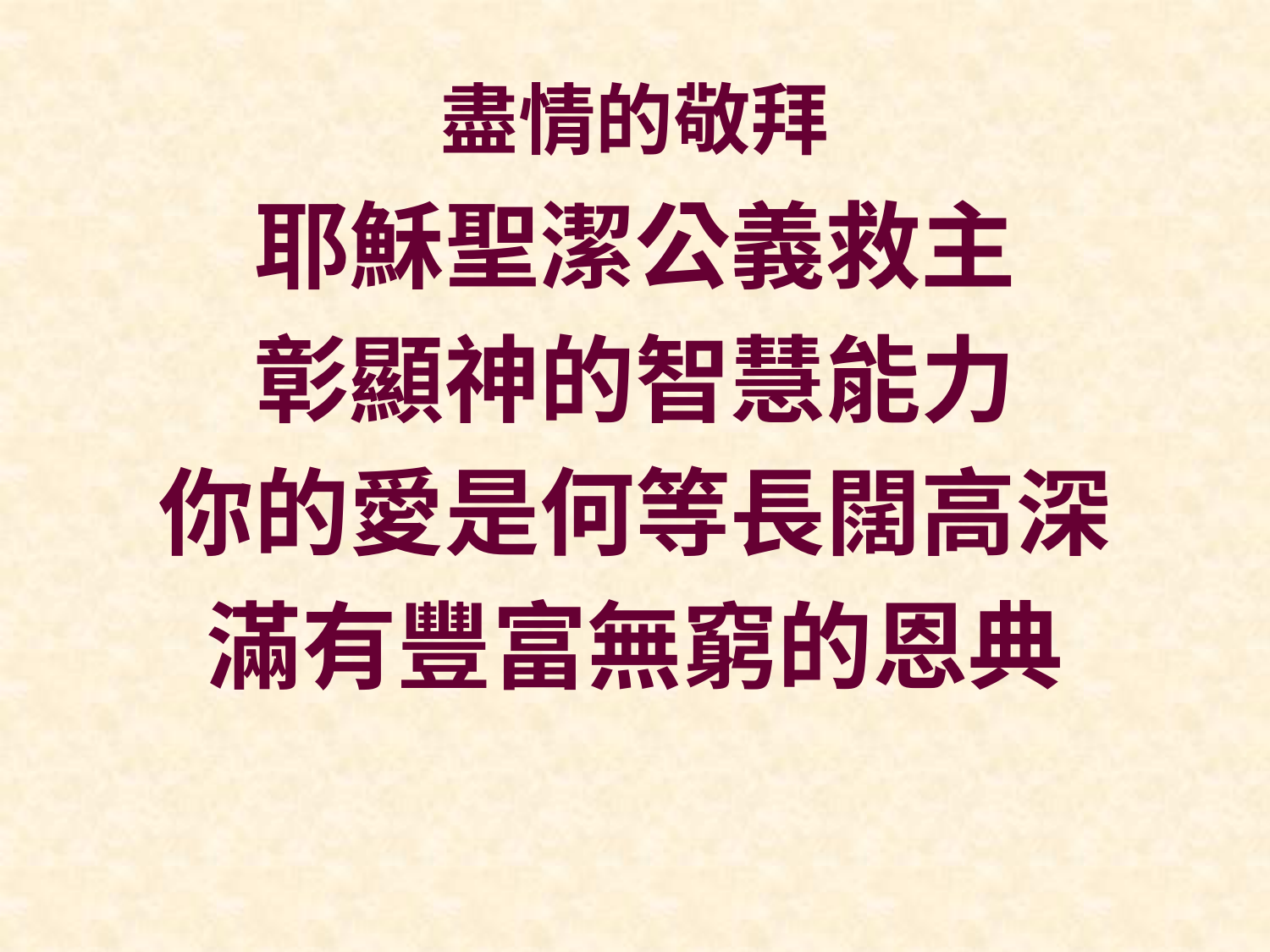

# 盡情的敬拜
耶穌聖潔公義救主
彰顯神的智慧能力
你的愛是何等長闊高深
滿有豐富無窮的恩典